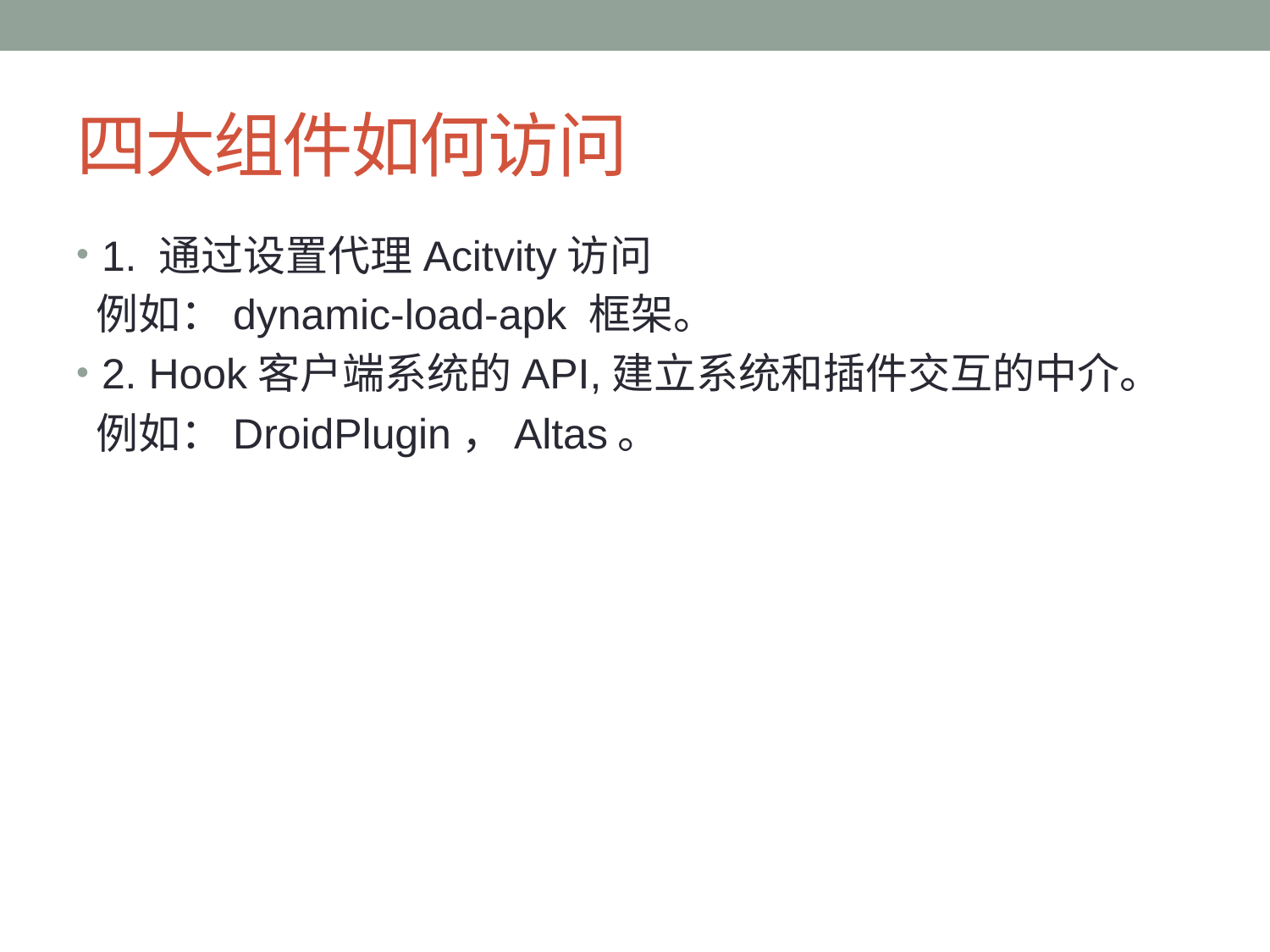

# 四大组件如何访问
1. 通过设置代理Acitvity访问
 例如：dynamic-load-apk 框架。
2. Hook客户端系统的API,建立系统和插件交互的中介。
 例如：DroidPlugin，Altas。